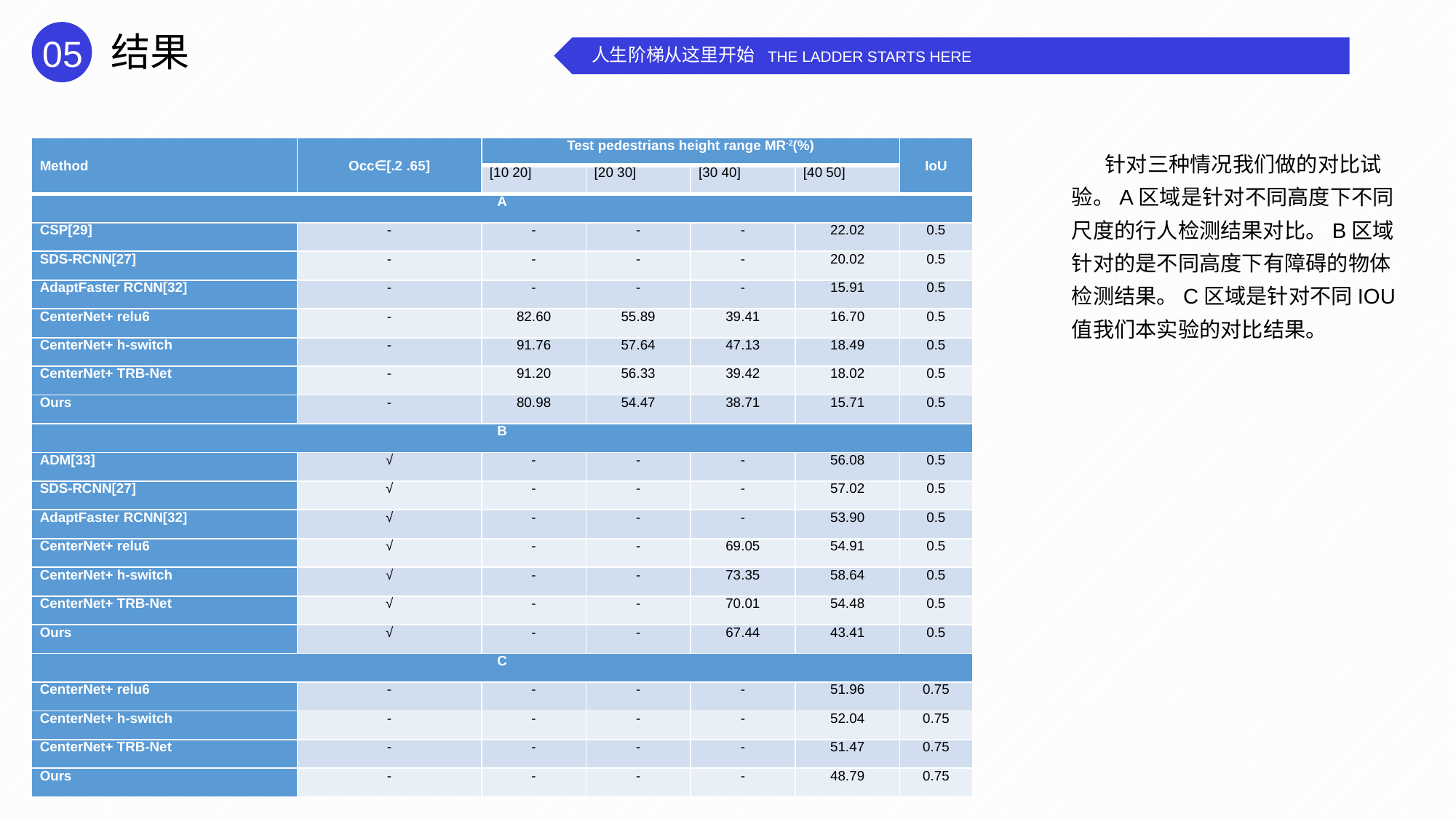

结果
05

人生阶梯从这里开始
THE LADDER STARTS HERE
| Method | Occ∈[.2 .65] | Test pedestrians height range MR-2(%) |  |  |  | IoU |
| --- | --- | --- | --- | --- | --- | --- |
|  |  | [10 20] | [20 30] | [30 40] | [40 50] |  |
| A |  |  |  |  |  |  |
| CSP[29] | - | - | - | - | 22.02 | 0.5 |
| SDS-RCNN[27] | - | - | - | - | 20.02 | 0.5 |
| AdaptFaster RCNN[32] | - | - | - | - | 15.91 | 0.5 |
| CenterNet+ relu6 | - | 82.60 | 55.89 | 39.41 | 16.70 | 0.5 |
| CenterNet+ h-switch | - | 91.76 | 57.64 | 47.13 | 18.49 | 0.5 |
| CenterNet+ TRB-Net | - | 91.20 | 56.33 | 39.42 | 18.02 | 0.5 |
| Ours | - | 80.98 | 54.47 | 38.71 | 15.71 | 0.5 |
| B |  |  |  |  |  |  |
| ADM[33] | √ | - | - | - | 56.08 | 0.5 |
| SDS-RCNN[27] | √ | - | - | - | 57.02 | 0.5 |
| AdaptFaster RCNN[32] | √ | - | - | - | 53.90 | 0.5 |
| CenterNet+ relu6 | √ | - | - | 69.05 | 54.91 | 0.5 |
| CenterNet+ h-switch | √ | - | - | 73.35 | 58.64 | 0.5 |
| CenterNet+ TRB-Net | √ | - | - | 70.01 | 54.48 | 0.5 |
| Ours | √ | - | - | 67.44 | 43.41 | 0.5 |
| C |  |  |  |  |  |  |
| CenterNet+ relu6 | - | - | - | - | 51.96 | 0.75 |
| CenterNet+ h-switch | - | - | - | - | 52.04 | 0.75 |
| CenterNet+ TRB-Net | - | - | - | - | 51.47 | 0.75 |
| Ours | - | - | - | - | 48.79 | 0.75 |
      针对三种情况我们做的对比试验。A区域是针对不同高度下不同尺度的行人检测结果对比。B区域针对的是不同高度下有障碍的物体检测结果。C区域是针对不同IOU值我们本实验的对比结果。